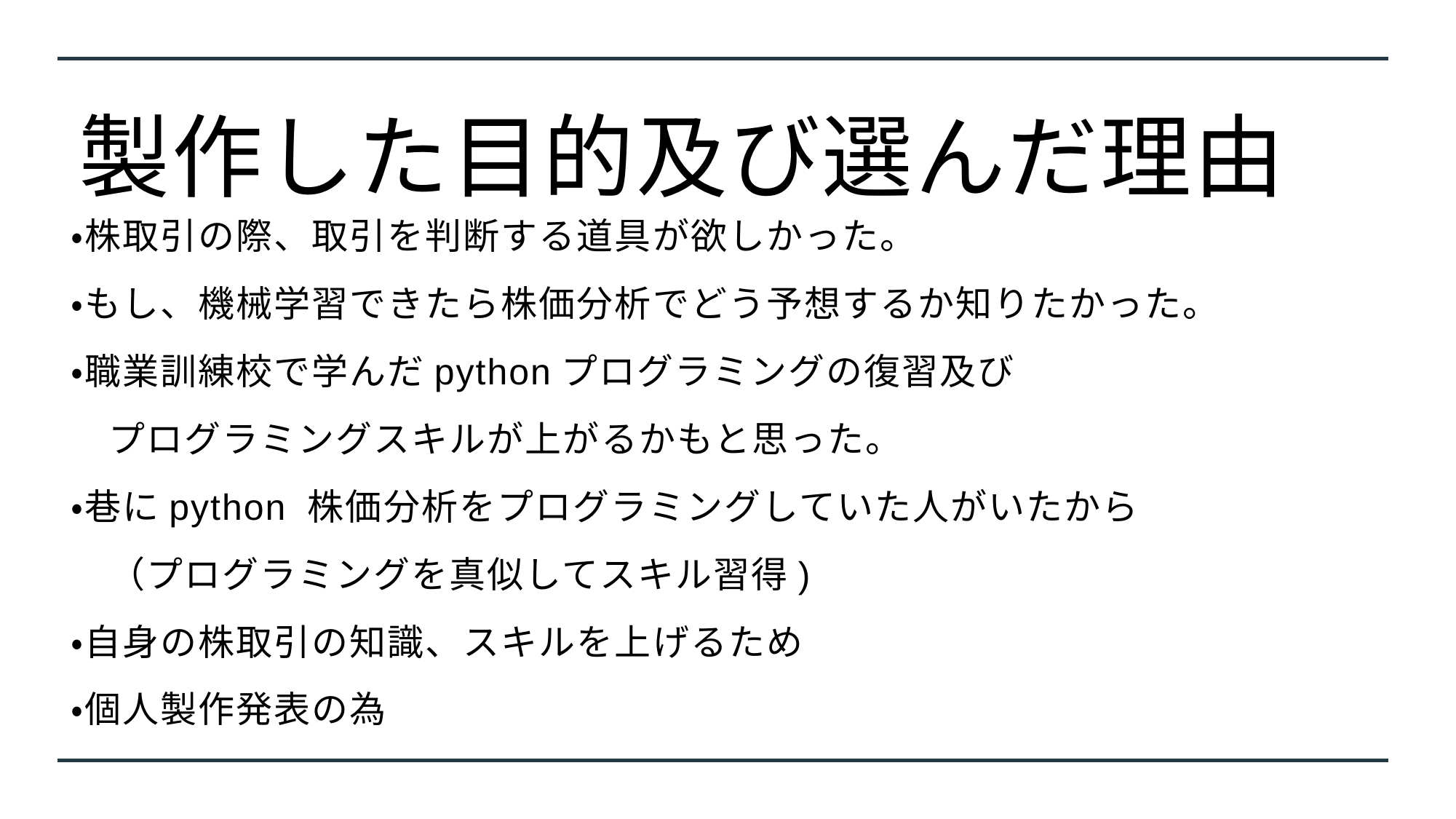

# 製作した目的及び選んだ理由
・株取引の際、取引を判断する道具が欲しかった。
・もし、機械学習できたら株価分析でどう予想するか知りたかった。
・職業訓練校で学んだpythonプログラミングの復習及び
　プログラミングスキルが上がるかもと思った。
・巷にpython 株価分析をプログラミングしていた人がいたから
　（プログラミングを真似してスキル習得)
・自身の株取引の知識、スキルを上げるため
・個人製作発表の為